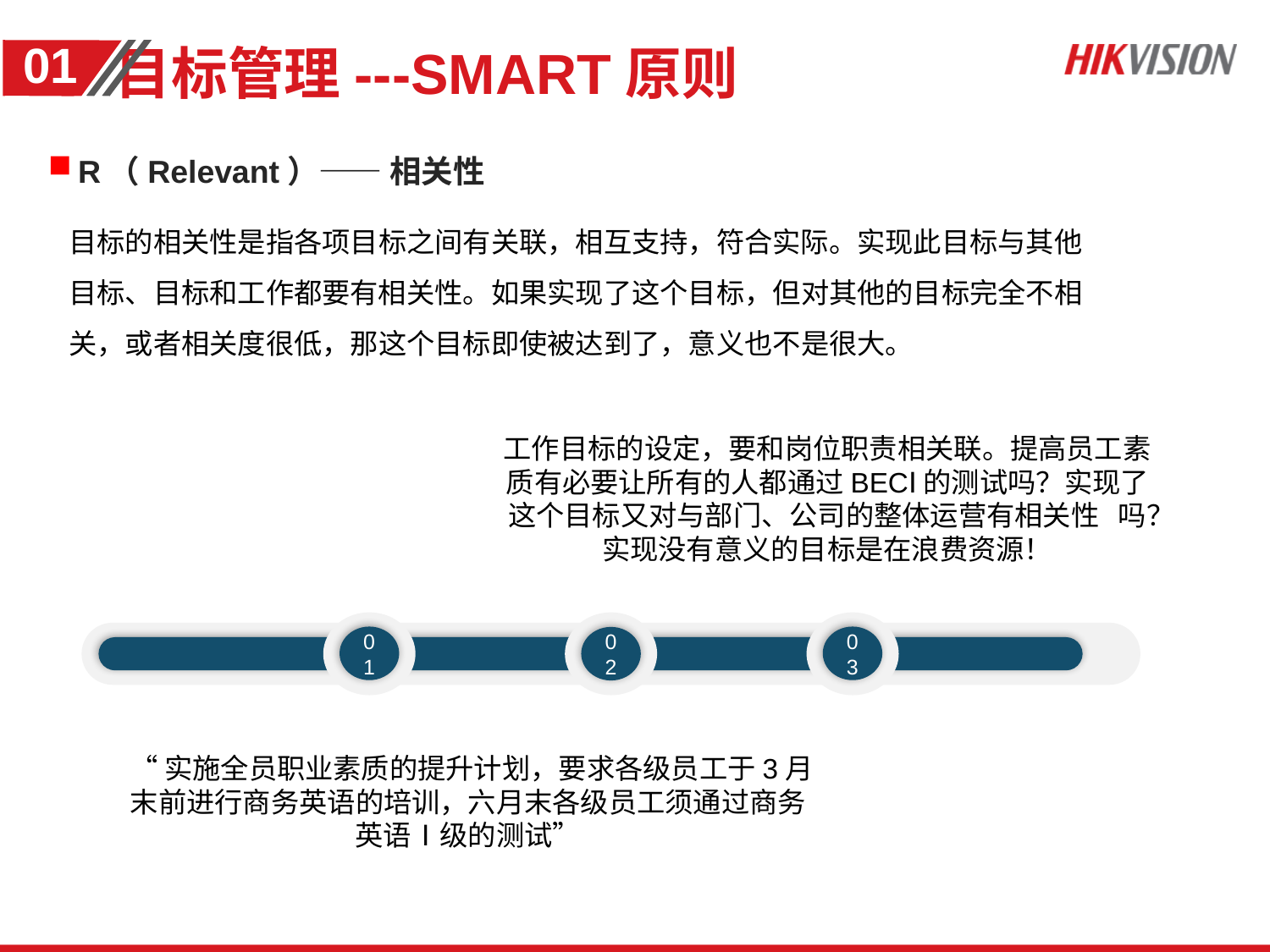

目标管理---SMART原则

01
R（Relevant）—— 相关性
目标的相关性是指各项目标之间有关联，相互支持，符合实际。实现此目标与其他目标、目标和工作都要有相关性。如果实现了这个目标，但对其他的目标完全不相关，或者相关度很低，那这个目标即使被达到了，意义也不是很大。
工作目标的设定，要和岗位职责相关联。提高员工素质有必要让所有的人都通过BECⅠ的测试吗？实现了这个目标又对与部门、公司的整体运营有相关性   吗？实现没有意义的目标是在浪费资源！

01
03
02
75

 “实施全员职业素质的提升计划，要求各级员工于3月末前进行商务英语的培训，六月末各级员工须通过商务英语Ⅰ级的测试”